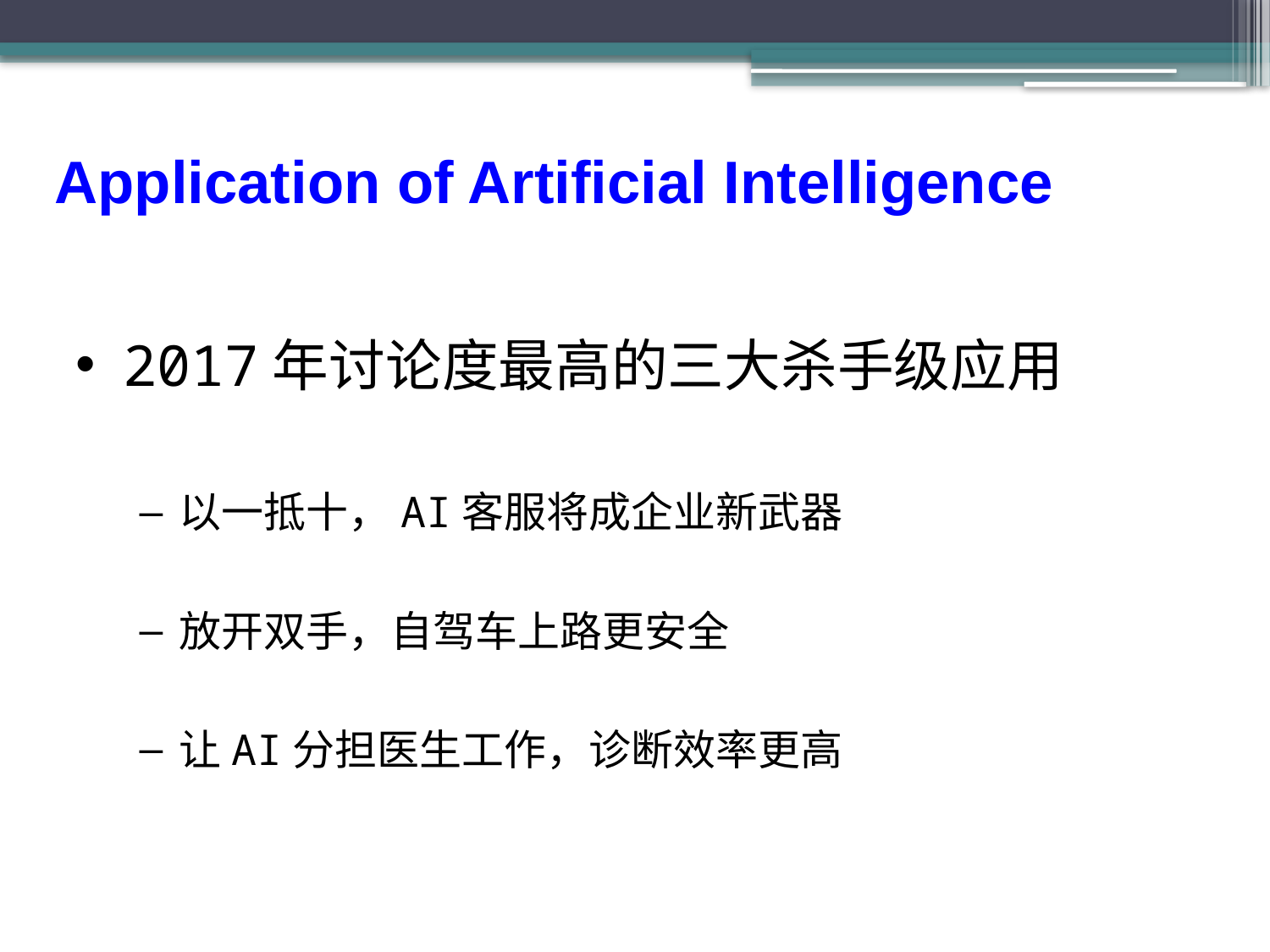

Application of Artificial Intelligence
2017年讨论度最高的三大杀手级应用

以一抵十，AI客服将成企业新武器

放开双手，自驾车上路更安全

让AI分担医生工作，诊断效率更高